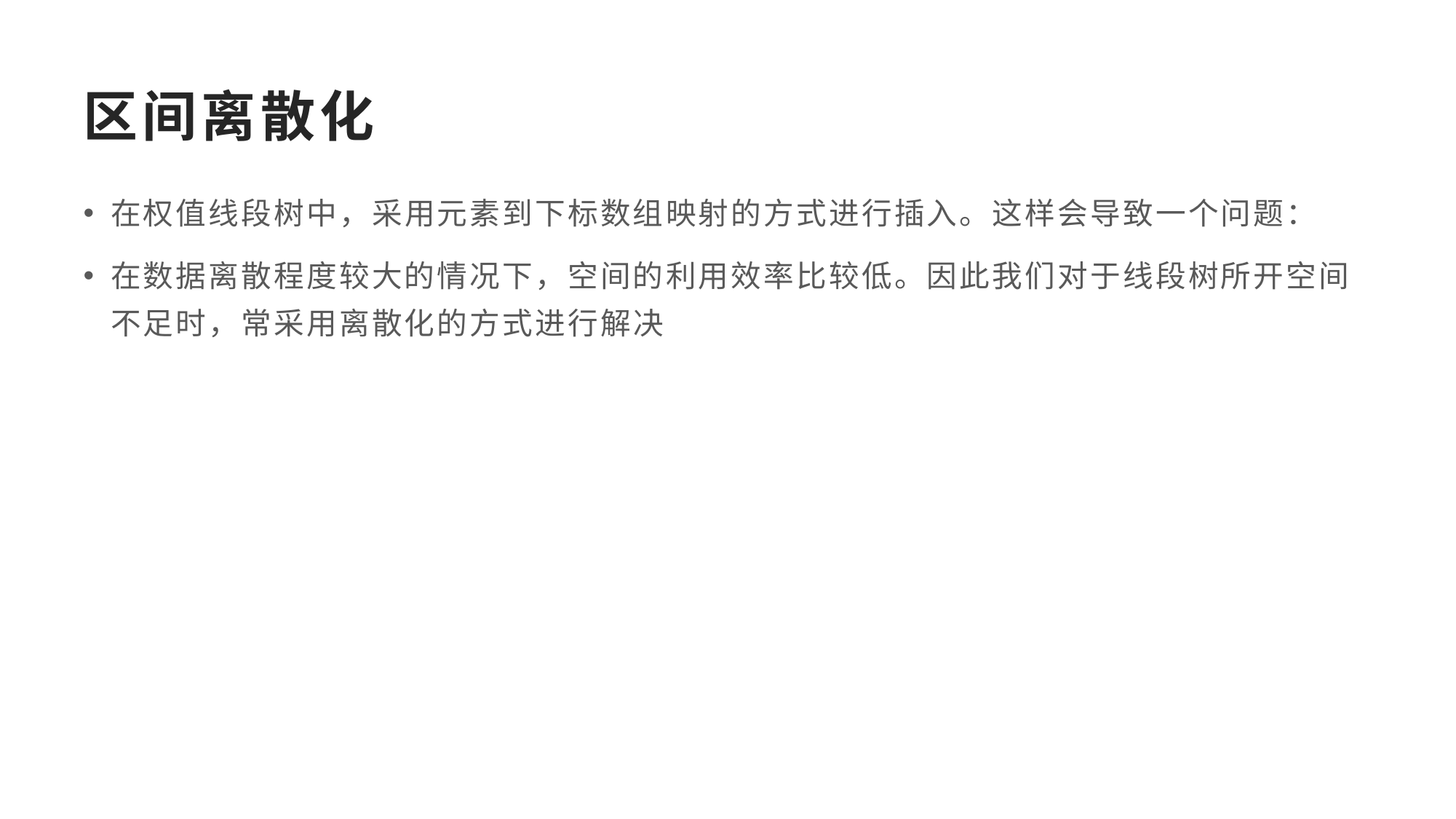

# 区间离散化
在权值线段树中，采用元素到下标数组映射的方式进行插入。这样会导致一个问题：
在数据离散程度较大的情况下，空间的利用效率比较低。因此我们对于线段树所开空间不足时，常采用离散化的方式进行解决